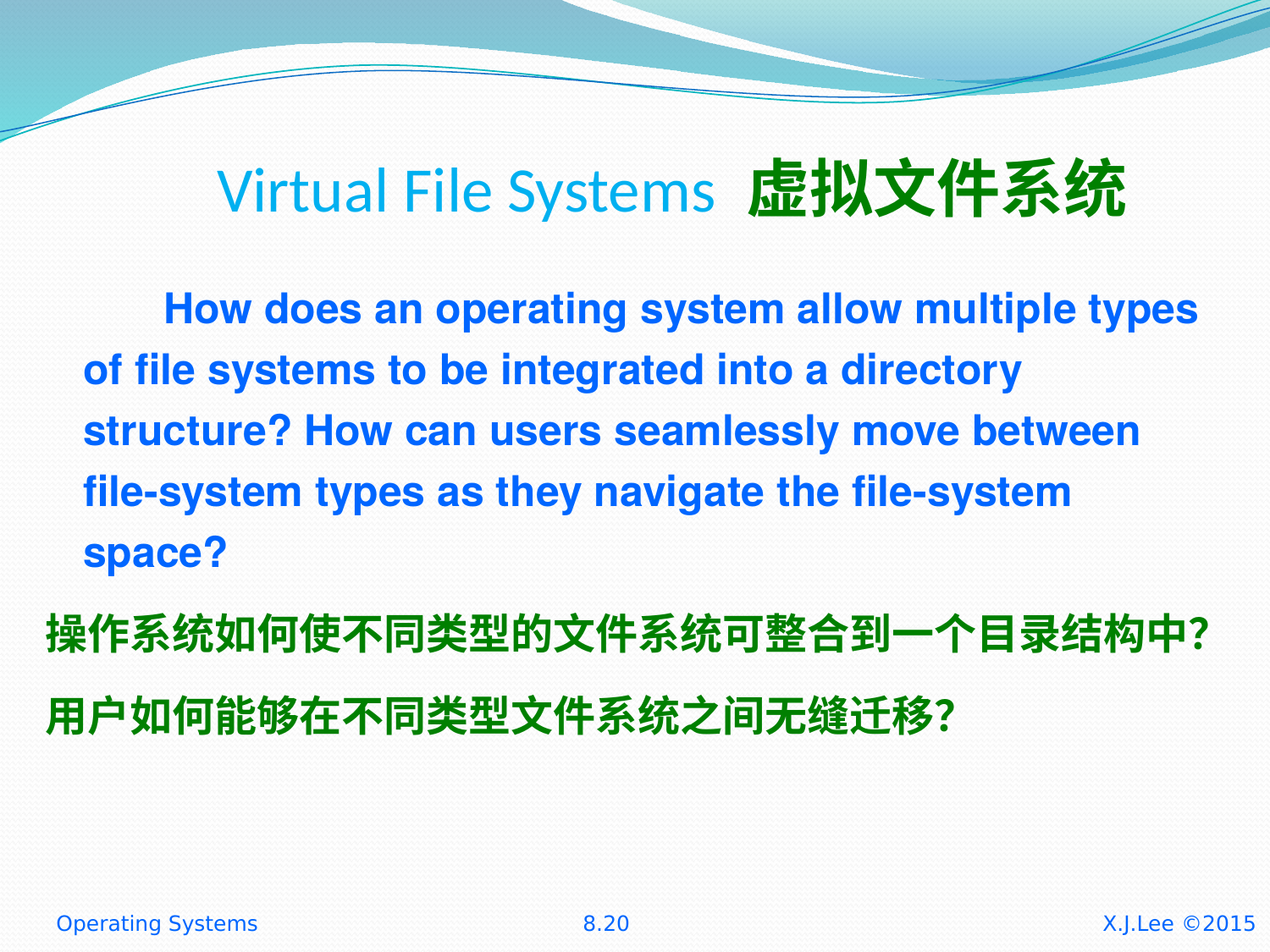

# Virtual File Systems 虚拟文件系统
          How does an operating system allow multiple types of file systems to be integrated into a directory structure? How can users seamlessly move between file-system types as they navigate the file-system space?
操作系统如何使不同类型的文件系统可整合到一个目录结构中？
用户如何能够在不同类型文件系统之间无缝迁移？
Operating Systems
8.20
X.J.Lee ©2015